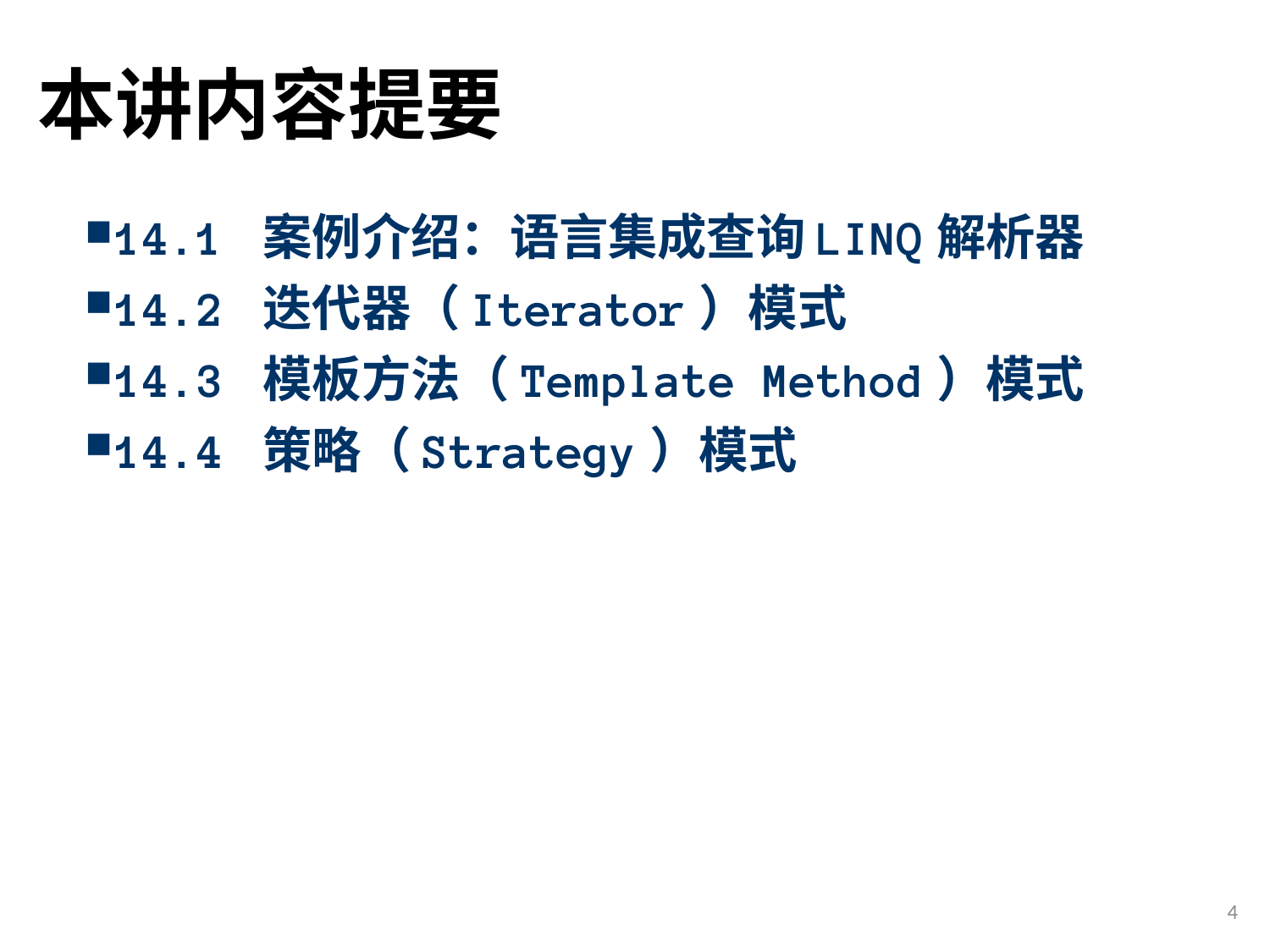

# 本讲内容提要
14.1 案例介绍：语言集成查询LINQ解析器
14.2 迭代器（Iterator）模式
14.3 模板方法（Template Method）模式
14.4 策略（Strategy）模式
4